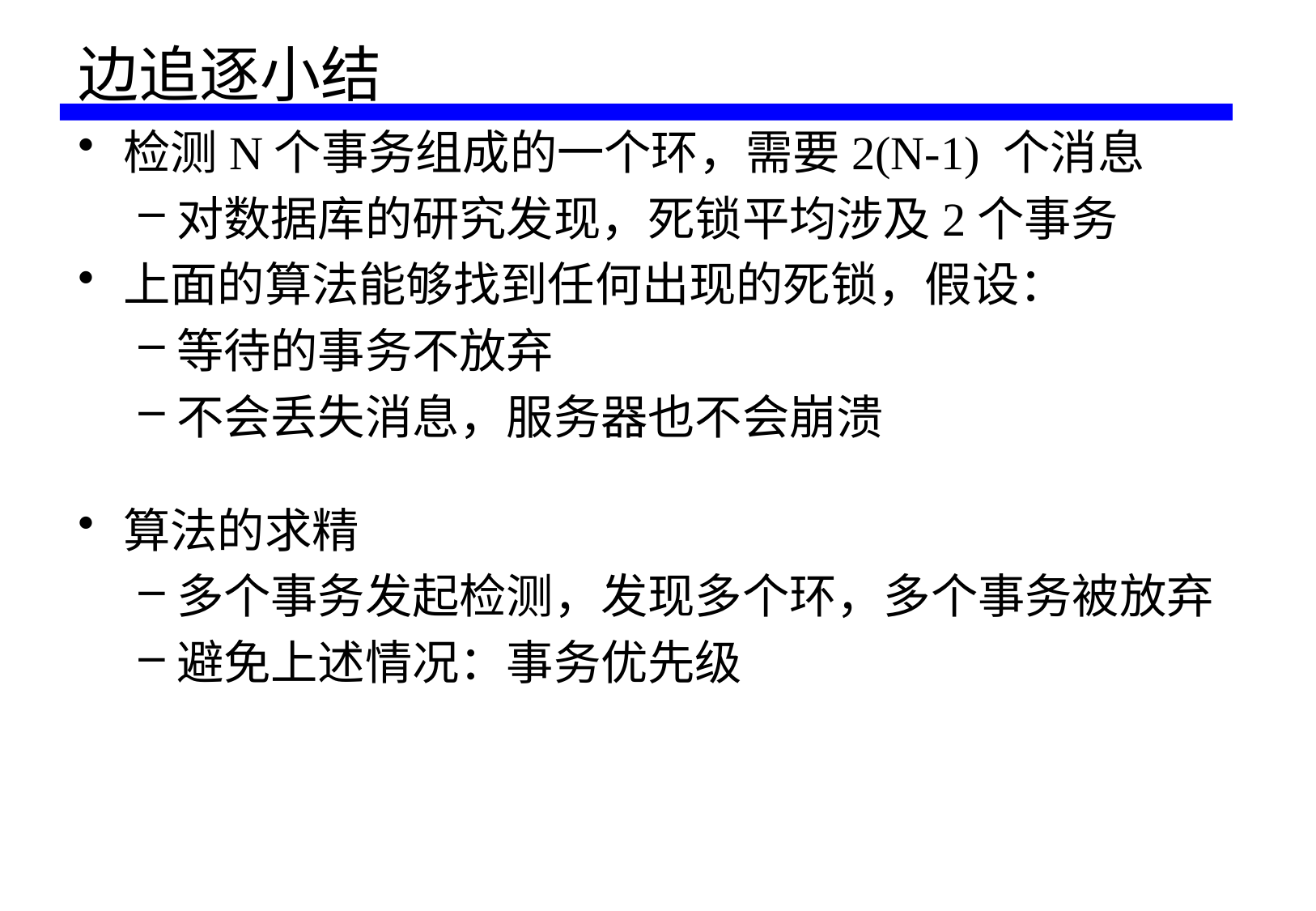

# 边追逐小结
检测N个事务组成的一个环，需要2(N-1) 个消息
对数据库的研究发现，死锁平均涉及2个事务
上面的算法能够找到任何出现的死锁，假设：
等待的事务不放弃
不会丢失消息，服务器也不会崩溃

算法的求精
多个事务发起检测，发现多个环，多个事务被放弃
避免上述情况：事务优先级